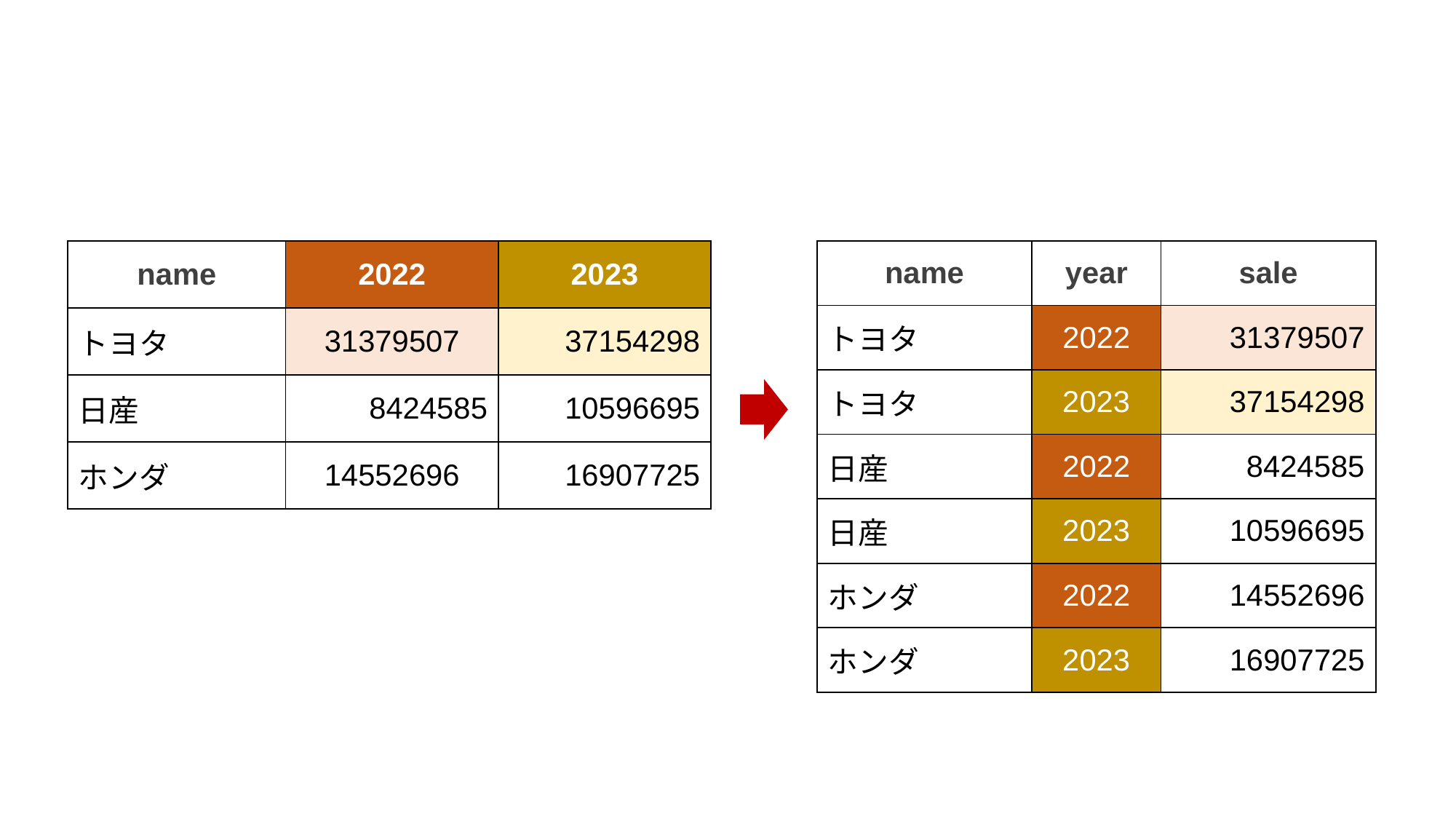

| name | 2022 | 2023 |
| --- | --- | --- |
| トヨタ | 31379507 | 37154298 |
| 日産 | 8424585 | 10596695 |
| ホンダ | 14552696 | 16907725 |
| name | year | sale |
| --- | --- | --- |
| トヨタ | 2022 | 31379507 |
| トヨタ | 2023 | 37154298 |
| 日産 | 2022 | 8424585 |
| 日産 | 2023 | 10596695 |
| ホンダ | 2022 | 14552696 |
| ホンダ | 2023 | 16907725 |